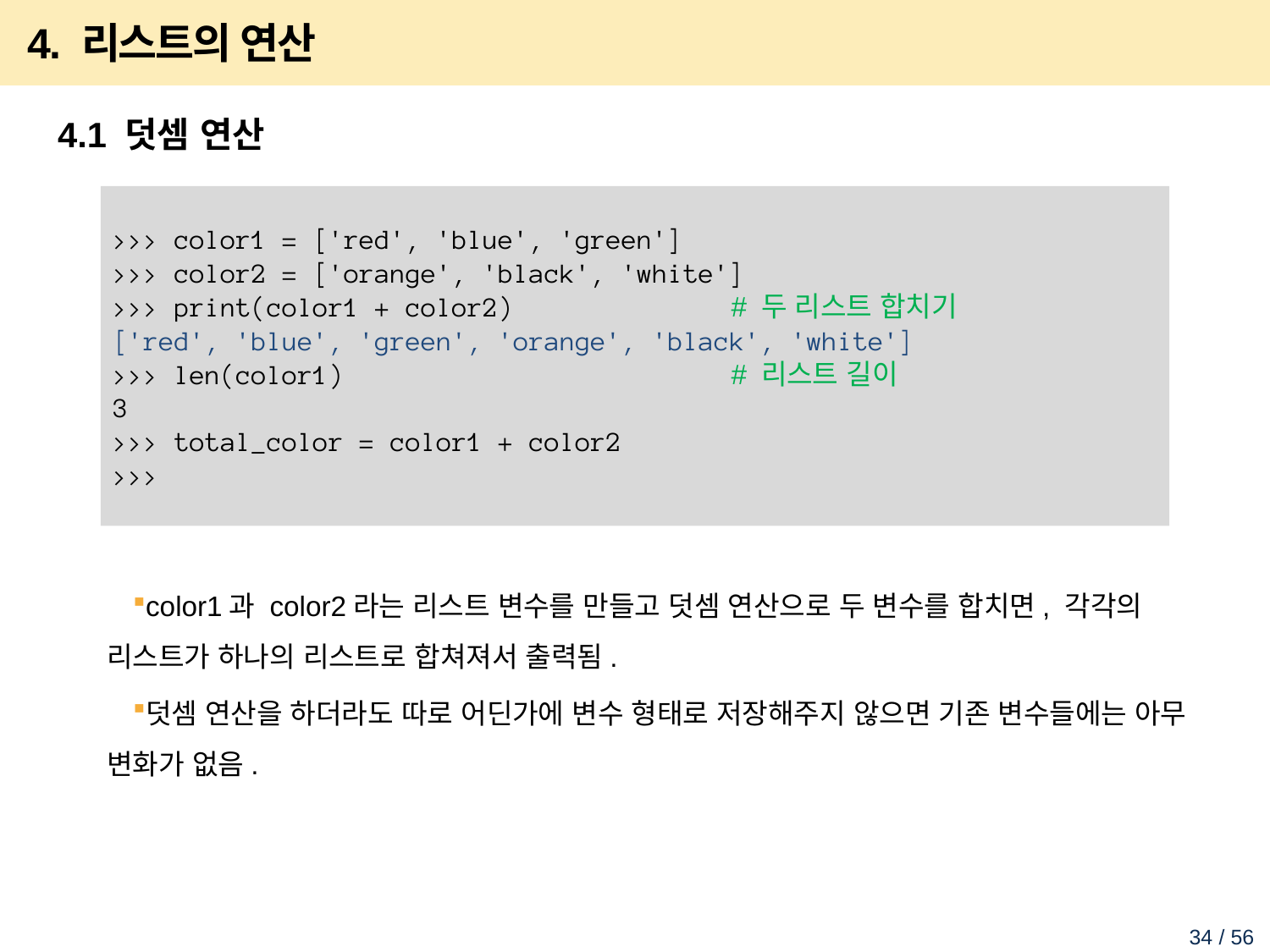

# 4. 리스트의 연산
4.1 덧셈 연산

color1과 color2라는 리스트 변수를 만들고 덧셈 연산으로 두 변수를 합치면, 각각의 리스트가 하나의 리스트로 합쳐져서 출력됨.
덧셈 연산을 하더라도 따로 어딘가에 변수 형태로 저장해주지 않으면 기존 변수들에는 아무 변화가 없음.
>>> color1 = ['red', 'blue', 'green']
>>> color2 = ['orange', 'black', 'white']
>>> print(color1 + color2)              # 두 리스트 합치기
['red', 'blue', 'green', 'orange', 'black', 'white']
>>> len(color1)                         # 리스트 길이
3
>>> total_color = color1 + color2
>>>